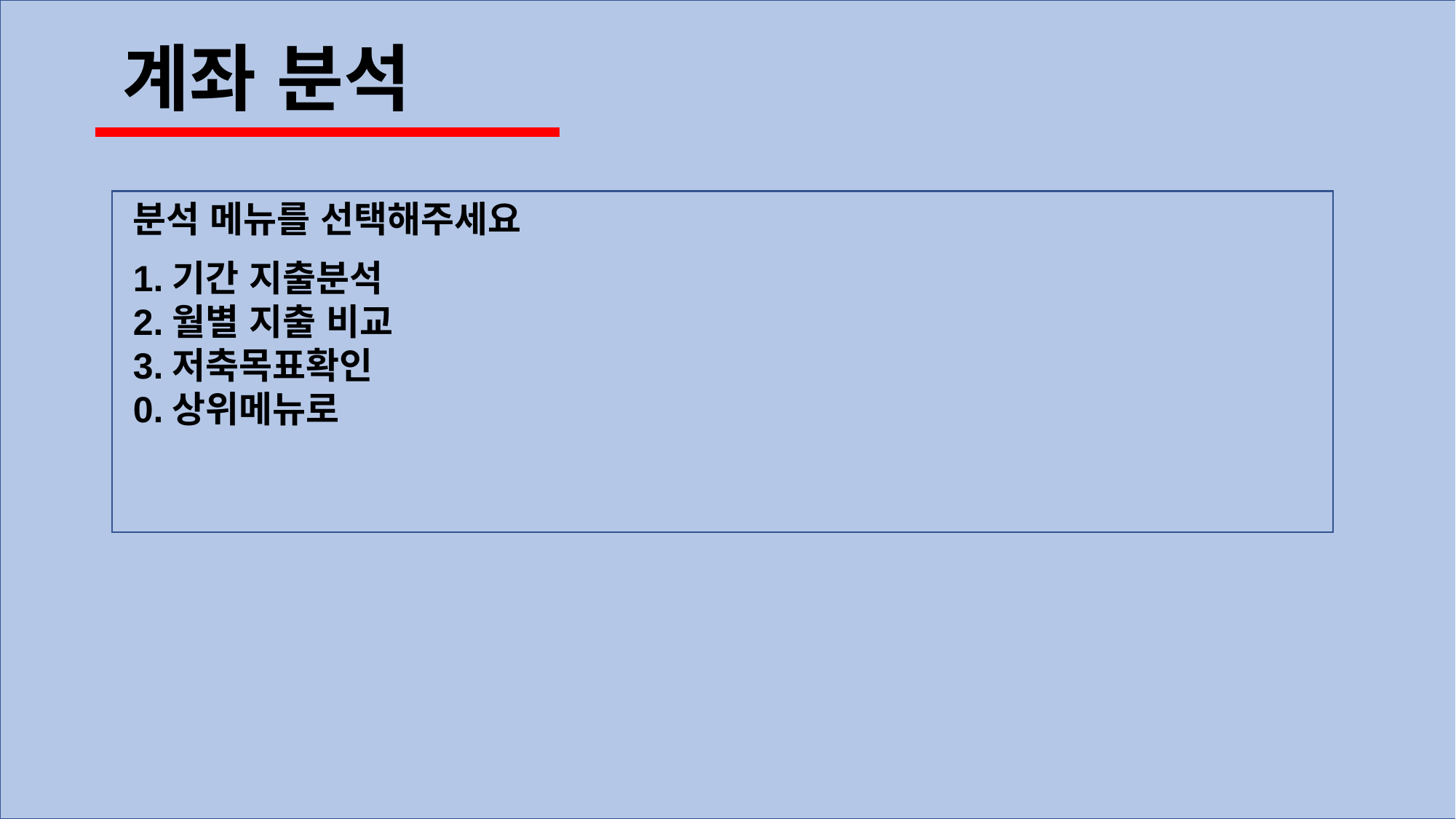

계좌 분석

분석 메뉴를 선택해주세요
1.기간 지출분석
2.월별 지출 비교
3.저축목표확인
0.상위메뉴로